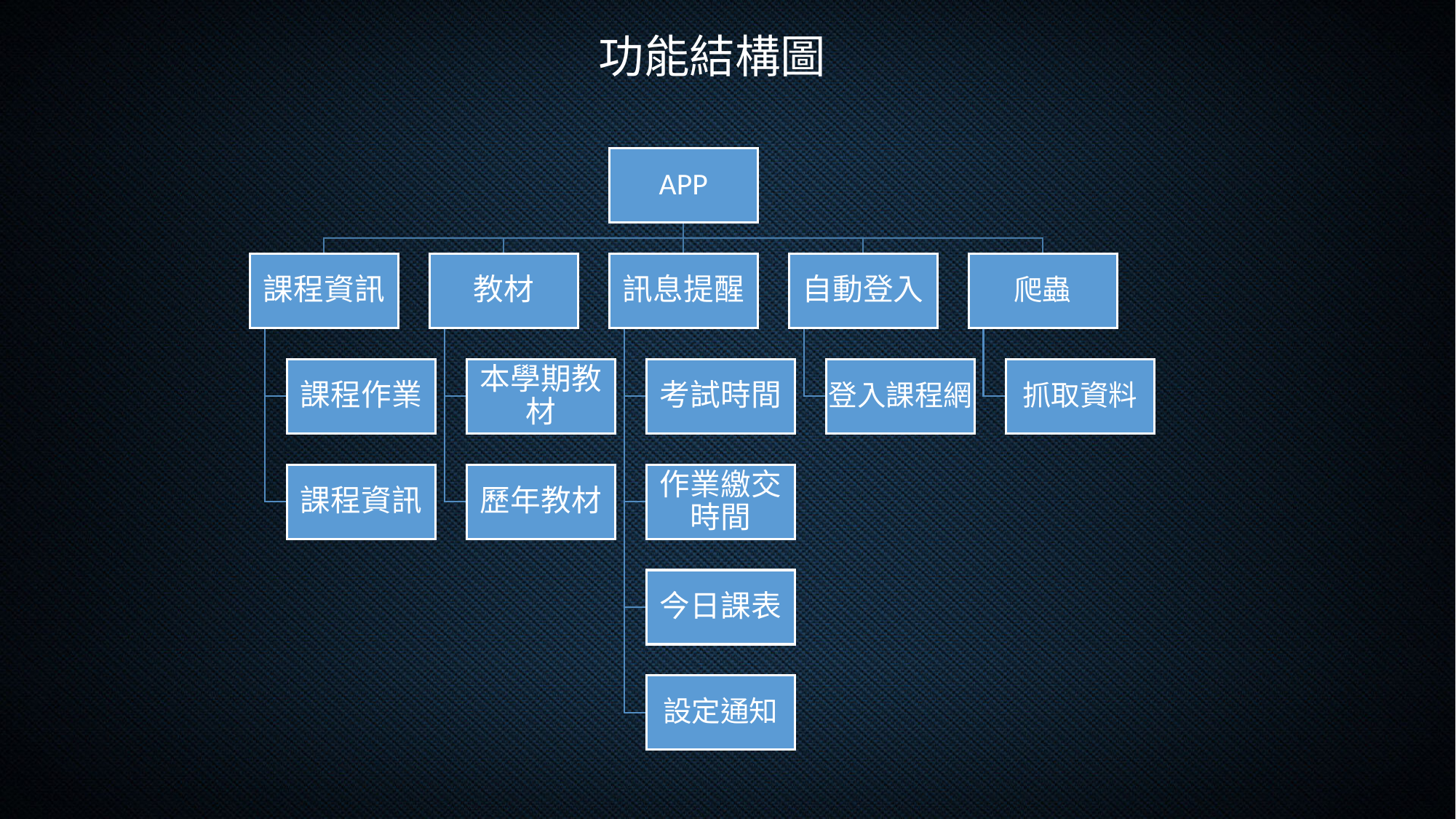

功能結構圖
APP
課程資訊
課程作業
課程資訊
教材
本學期教材
歷年教材
訊息提醒
考試時間
作業繳交時間
今日課表
設定通知
自動登入
登入課程網
爬蟲
抓取資料